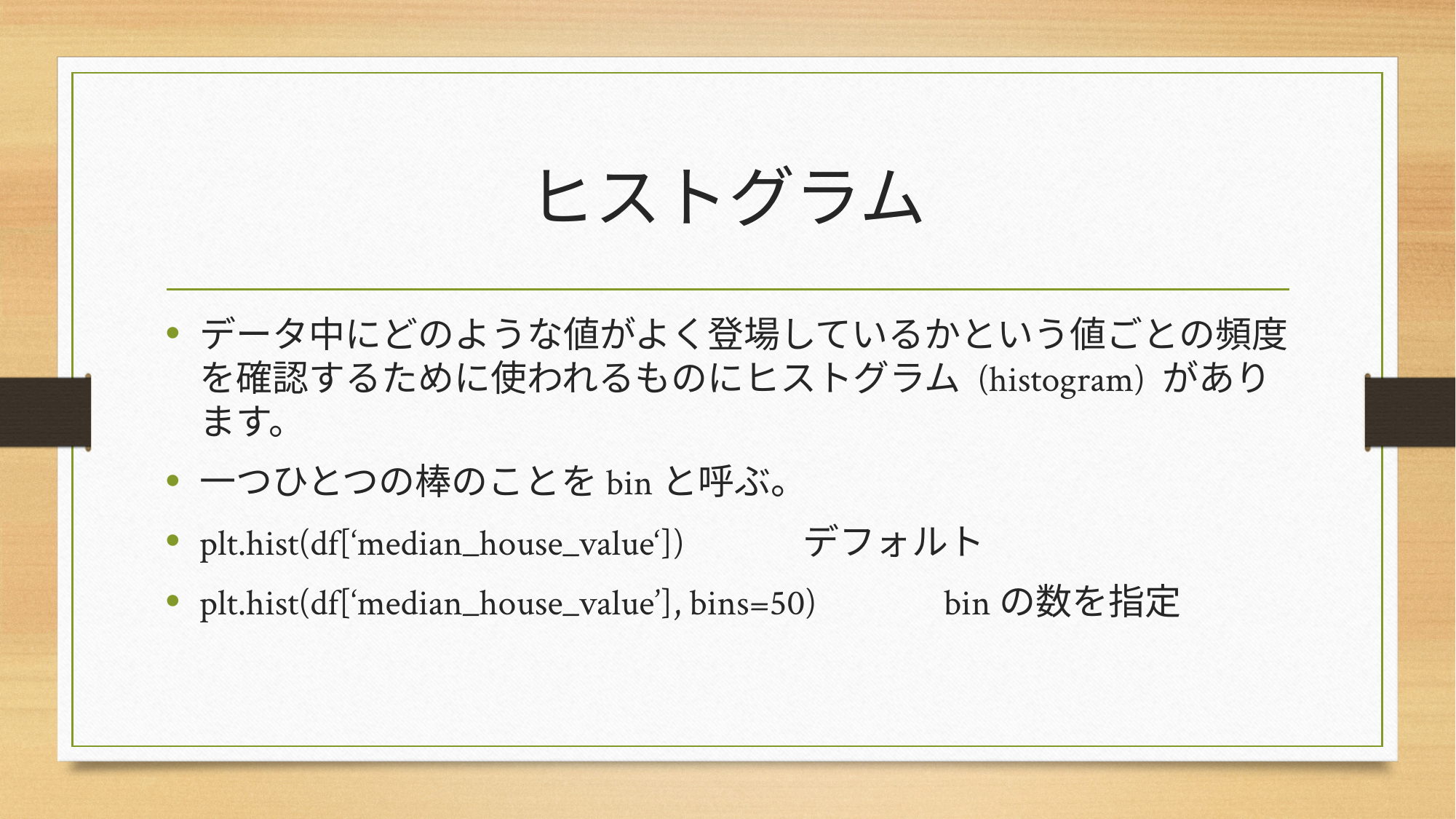

# ヒストグラム
データ中にどのような値がよく登場しているかという値ごとの頻度を確認するために使われるものにヒストグラム (histogram) があります。
一つひとつの棒のことをbinと呼ぶ。
plt.hist(df[‘median_house_value‘])　　　デフォルト
plt.hist(df[‘median_house_value’], bins=50)　　　binの数を指定